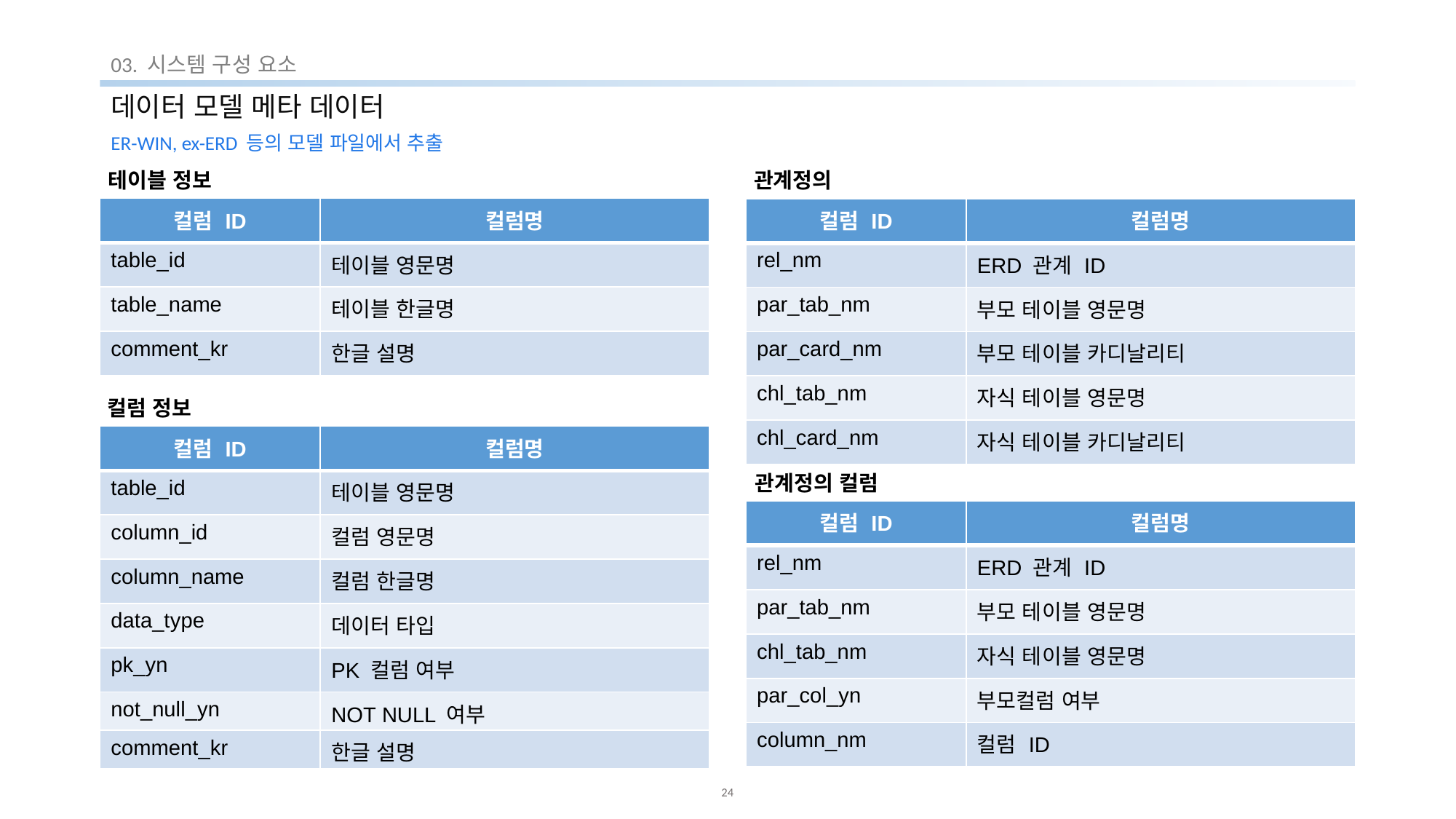

03. 시스템 구성 요소
# 데이터 모델 메타 데이터
ER-WIN, ex-ERD 등의 모델 파일에서 추출
테이블 정보
관계정의
| 컬럼 ID | 컬럼명 |
| --- | --- |
| table\_id | 테이블 영문명 |
| table\_name | 테이블 한글명 |
| comment\_kr | 한글 설명 |
| 컬럼 ID | 컬럼명 |
| --- | --- |
| rel\_nm | ERD 관계 ID |
| par\_tab\_nm | 부모 테이블 영문명 |
| par\_card\_nm | 부모 테이블 카디날리티 |
| chl\_tab\_nm | 자식 테이블 영문명 |
| chl\_card\_nm | 자식 테이블 카디날리티 |
컬럼 정보
| 컬럼 ID | 컬럼명 |
| --- | --- |
| table\_id | 테이블 영문명 |
| column\_id | 컬럼 영문명 |
| column\_name | 컬럼 한글명 |
| data\_type | 데이터 타입 |
| pk\_yn | PK 컬럼 여부 |
| not\_null\_yn | NOT NULL 여부 |
| comment\_kr | 한글 설명 |
관계정의 컬럼
| 컬럼 ID | 컬럼명 |
| --- | --- |
| rel\_nm | ERD 관계 ID |
| par\_tab\_nm | 부모 테이블 영문명 |
| chl\_tab\_nm | 자식 테이블 영문명 |
| par\_col\_yn | 부모컬럼 여부 |
| column\_nm | 컬럼 ID |